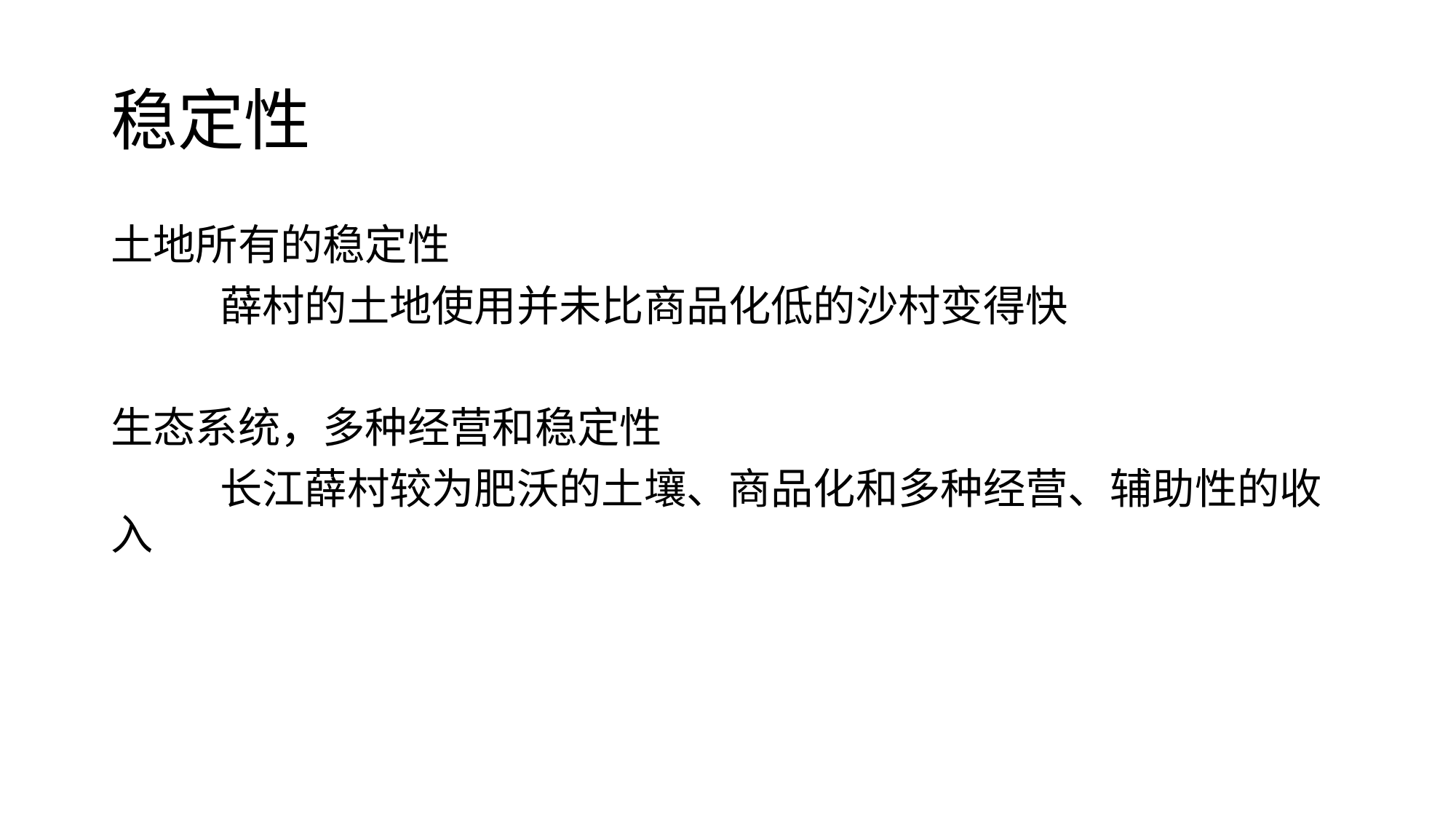

# 稳定性
土地所有的稳定性
	薛村的土地使用并未比商品化低的沙村变得快

生态系统，多种经营和稳定性
	长江薛村较为肥沃的土壤、商品化和多种经营、辅助性的收入